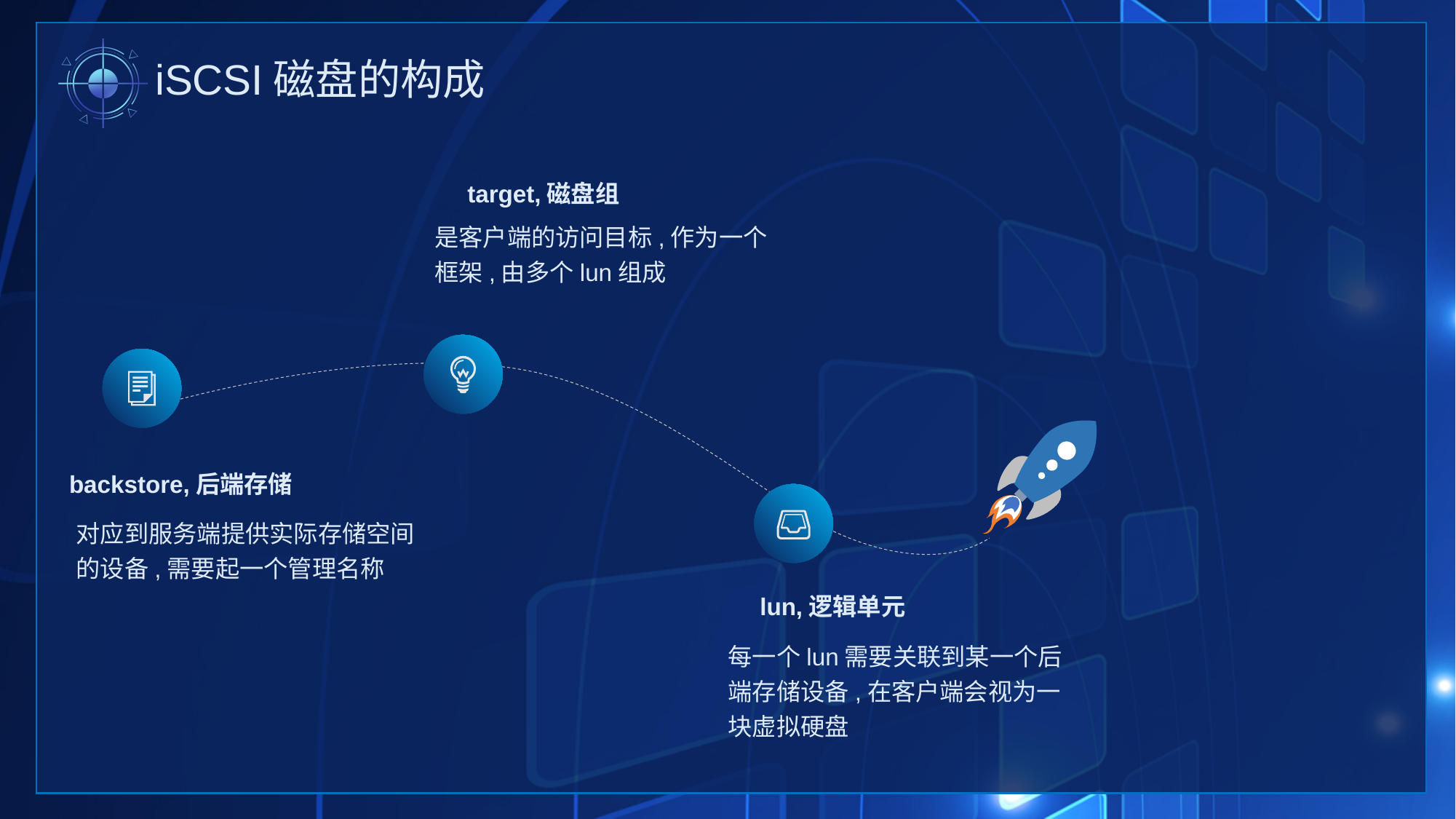

iSCSI磁盘的构成
 target,磁盘组
是客户端的访问目标,作为一个框架,由多个lun组成

backstore,后端存储

对应到服务端提供实际存储空间的设备,需要起一个管理名称

lun,逻辑单元
每一个lun需要关联到某一个后端存储设备,在客户端会视为一块虚拟硬盘